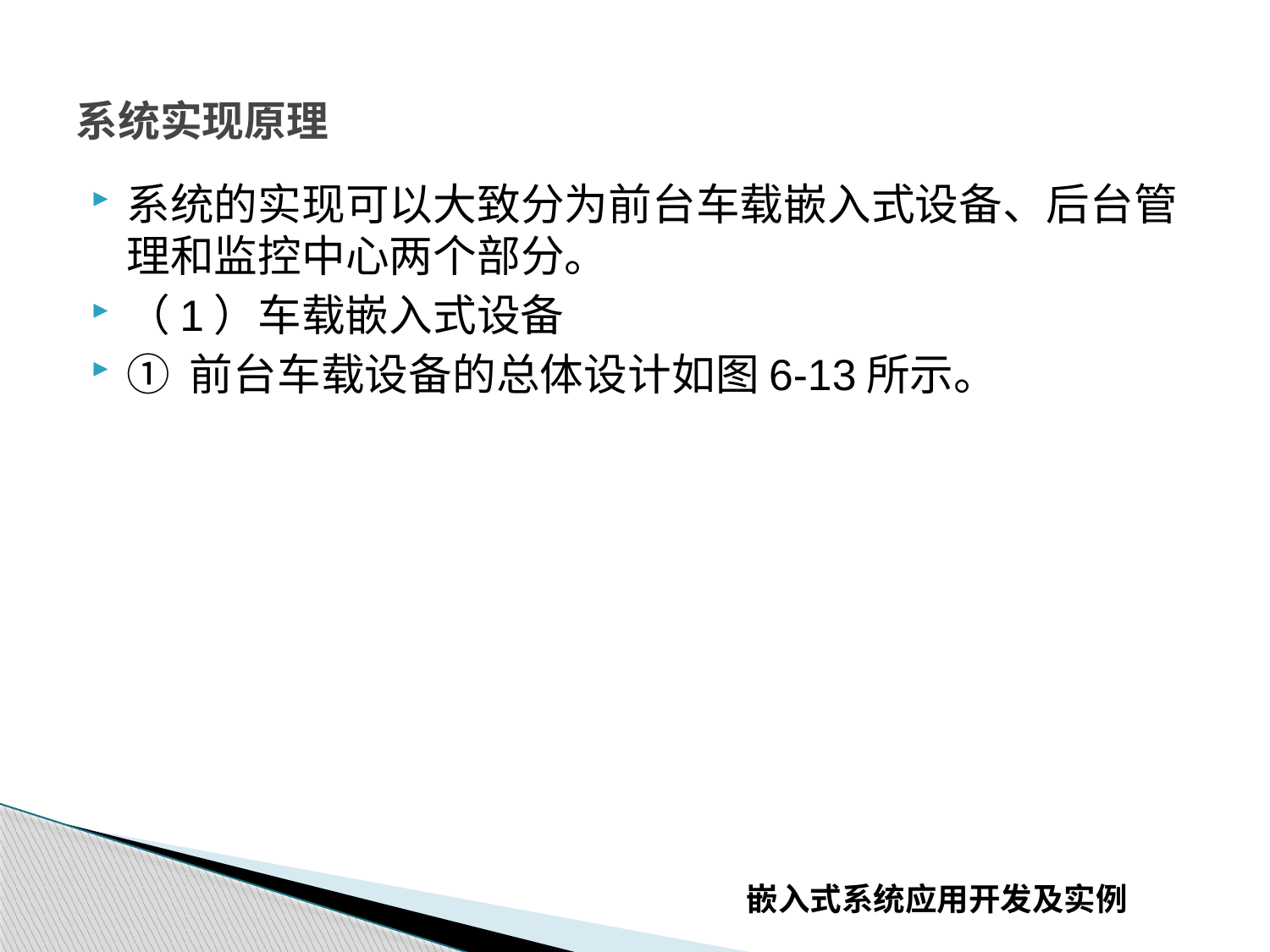

# 系统实现原理
系统的实现可以大致分为前台车载嵌入式设备、后台管理和监控中心两个部分。
（1）车载嵌入式设备
① 前台车载设备的总体设计如图6-13所示。

嵌入式系统应用开发及实例